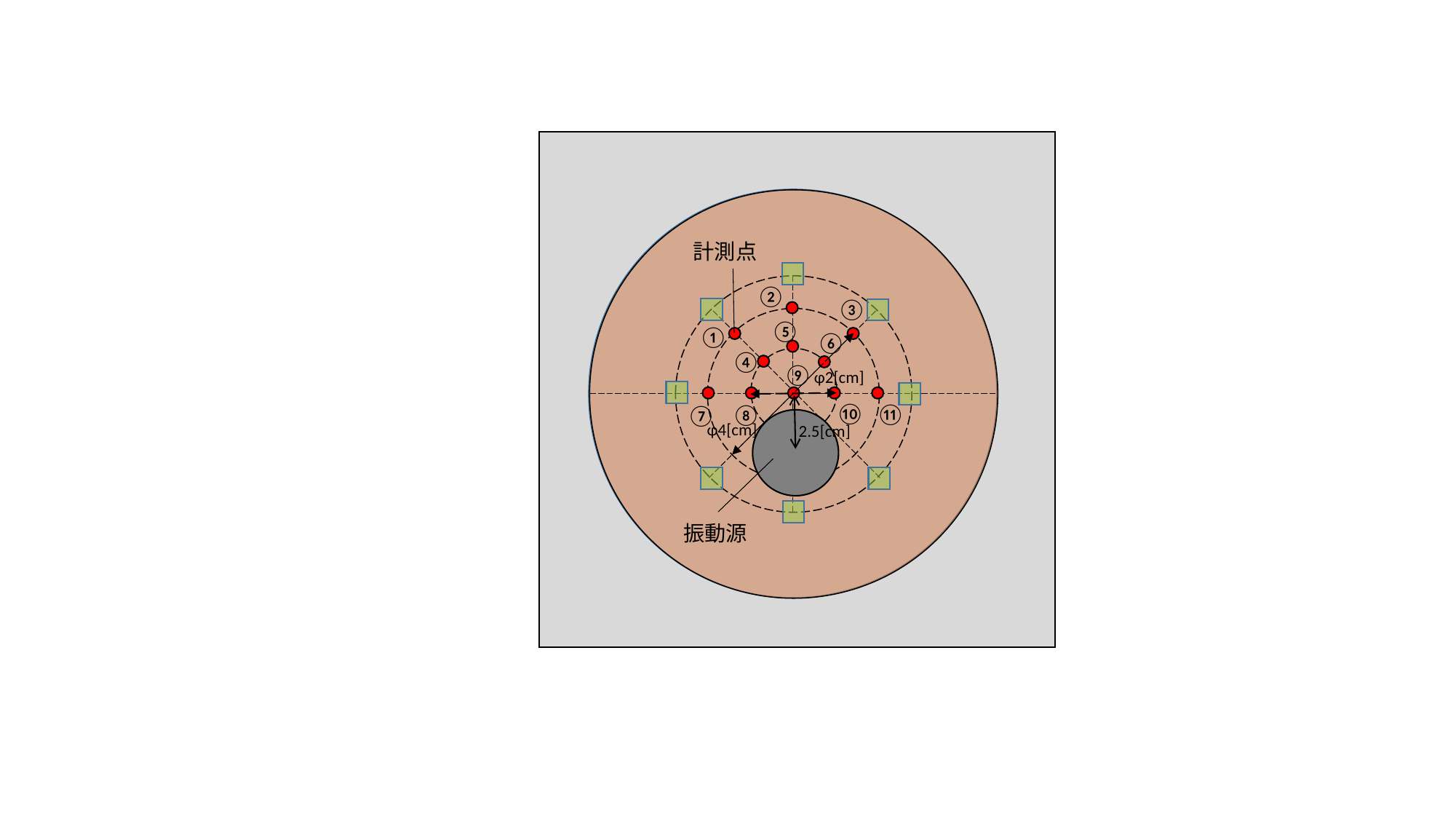

計測点

②
③

⑤
①
⑥

④

⑨
φ2[cm]

⑩
⑪
⑧
⑦

φ4[cm]
2.5[cm]

振動源